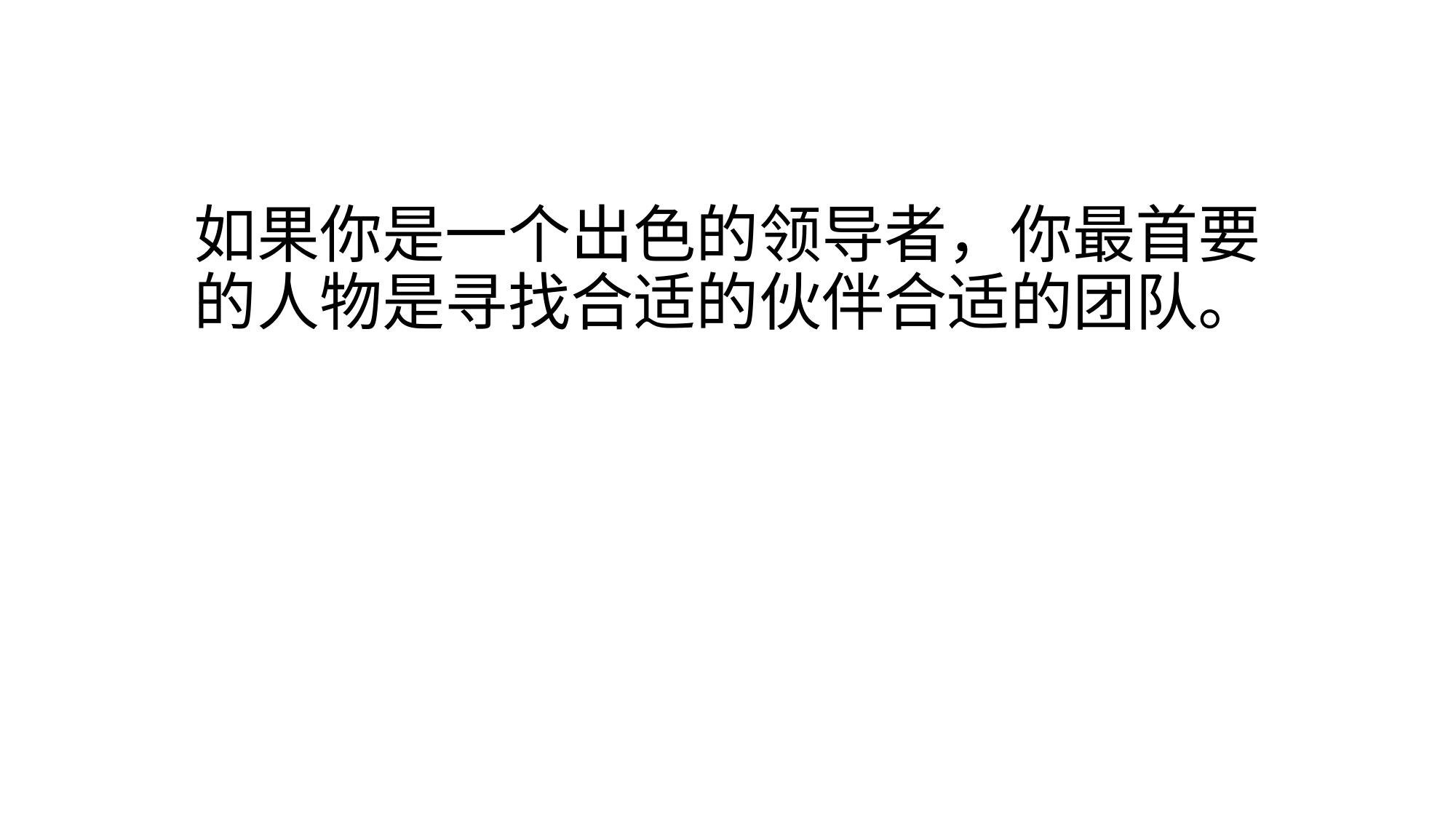

# 如果你是一个出色的领导者，你最首要的人物是寻找合适的伙伴合适的团队。